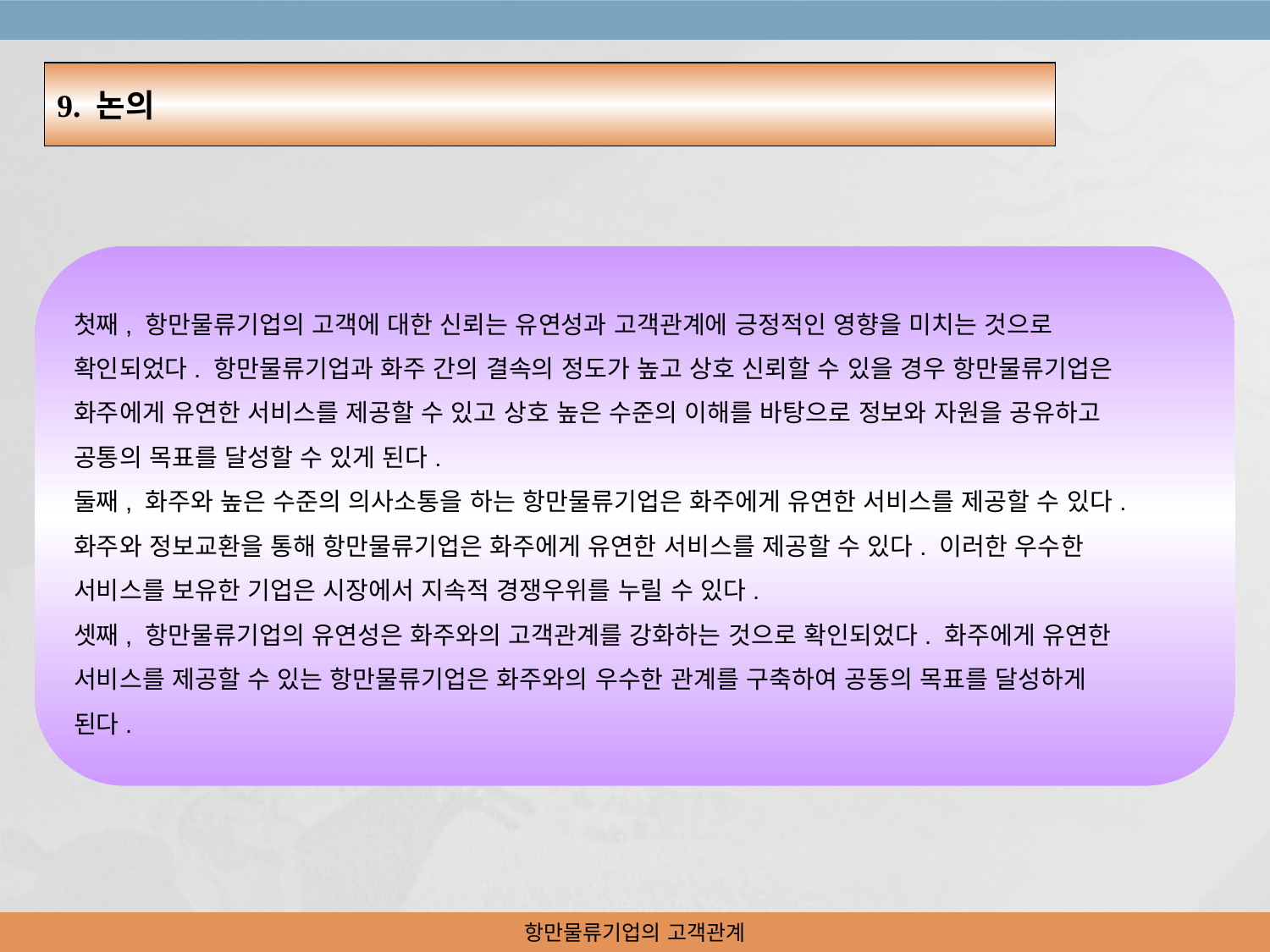

9. 논의
첫째, 항만물류기업의 고객에 대한 신뢰는 유연성과 고객관계에 긍정적인 영향을 미치는 것으로
확인되었다. 항만물류기업과 화주 간의 결속의 정도가 높고 상호 신뢰할 수 있을 경우 항만물류기업은
화주에게 유연한 서비스를 제공할 수 있고 상호 높은 수준의 이해를 바탕으로 정보와 자원을 공유하고
공통의 목표를 달성할 수 있게 된다.
둘째, 화주와 높은 수준의 의사소통을 하는 항만물류기업은 화주에게 유연한 서비스를 제공할 수 있다.
화주와 정보교환을 통해 항만물류기업은 화주에게 유연한 서비스를 제공할 수 있다. 이러한 우수한
서비스를 보유한 기업은 시장에서 지속적 경쟁우위를 누릴 수 있다.
셋째, 항만물류기업의 유연성은 화주와의 고객관계를 강화하는 것으로 확인되었다. 화주에게 유연한
서비스를 제공할 수 있는 항만물류기업은 화주와의 우수한 관계를 구축하여 공동의 목표를 달성하게
된다.
항만물류기업의 고객관계